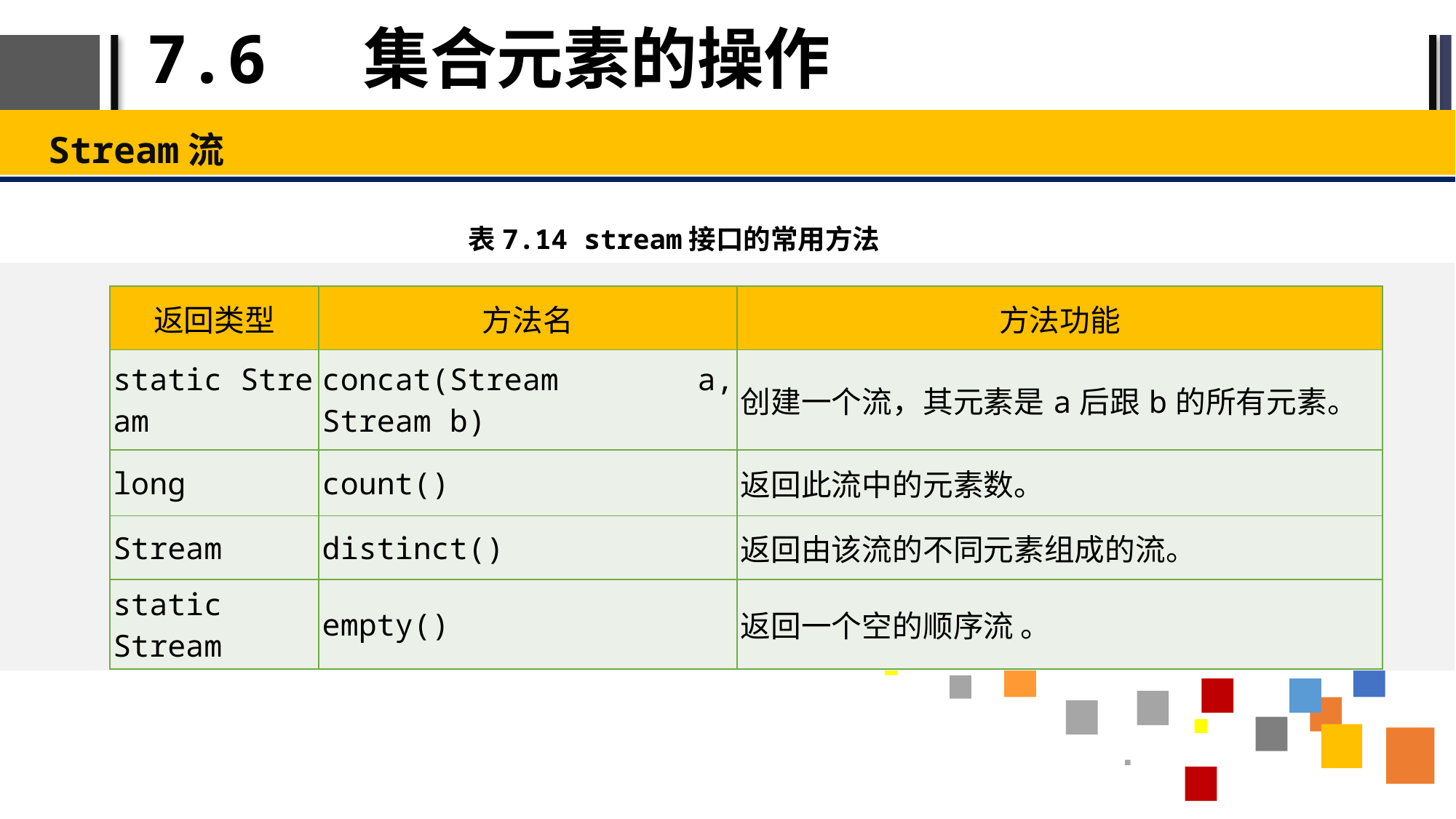

# 7.6  集合元素的操作

Stream流

表7.14 stream接口的常用方法

| 返回类型 | 方法名 | 方法功能 |
| --- | --- | --- |
| static Stream | concat(Stream a, Stream b) | 创建一个流，其元素是a后跟b的所有元素。 |
| long | count() | 返回此流中的元素数。 |
| Stream | distinct() | 返回由该流的不同元素组成的流。 |
| static Stream | empty() | 返回一个空的顺序流 。 |